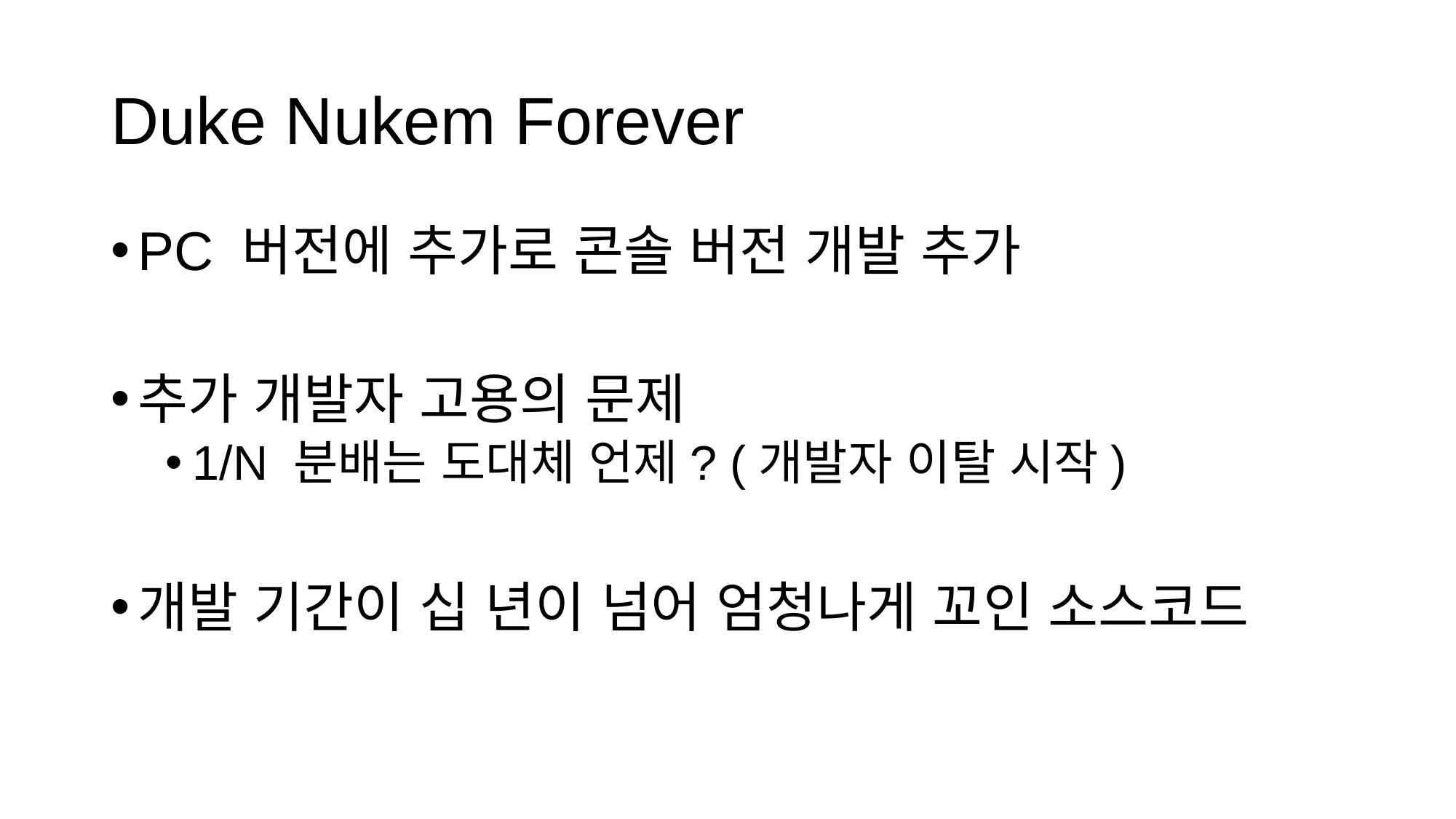

# Duke Nukem Forever
PC 버전에 추가로 콘솔 버전 개발 추가

추가 개발자 고용의 문제
1/N 분배는 도대체 언제? (개발자 이탈 시작)

개발 기간이 십 년이 넘어 엄청나게 꼬인 소스코드